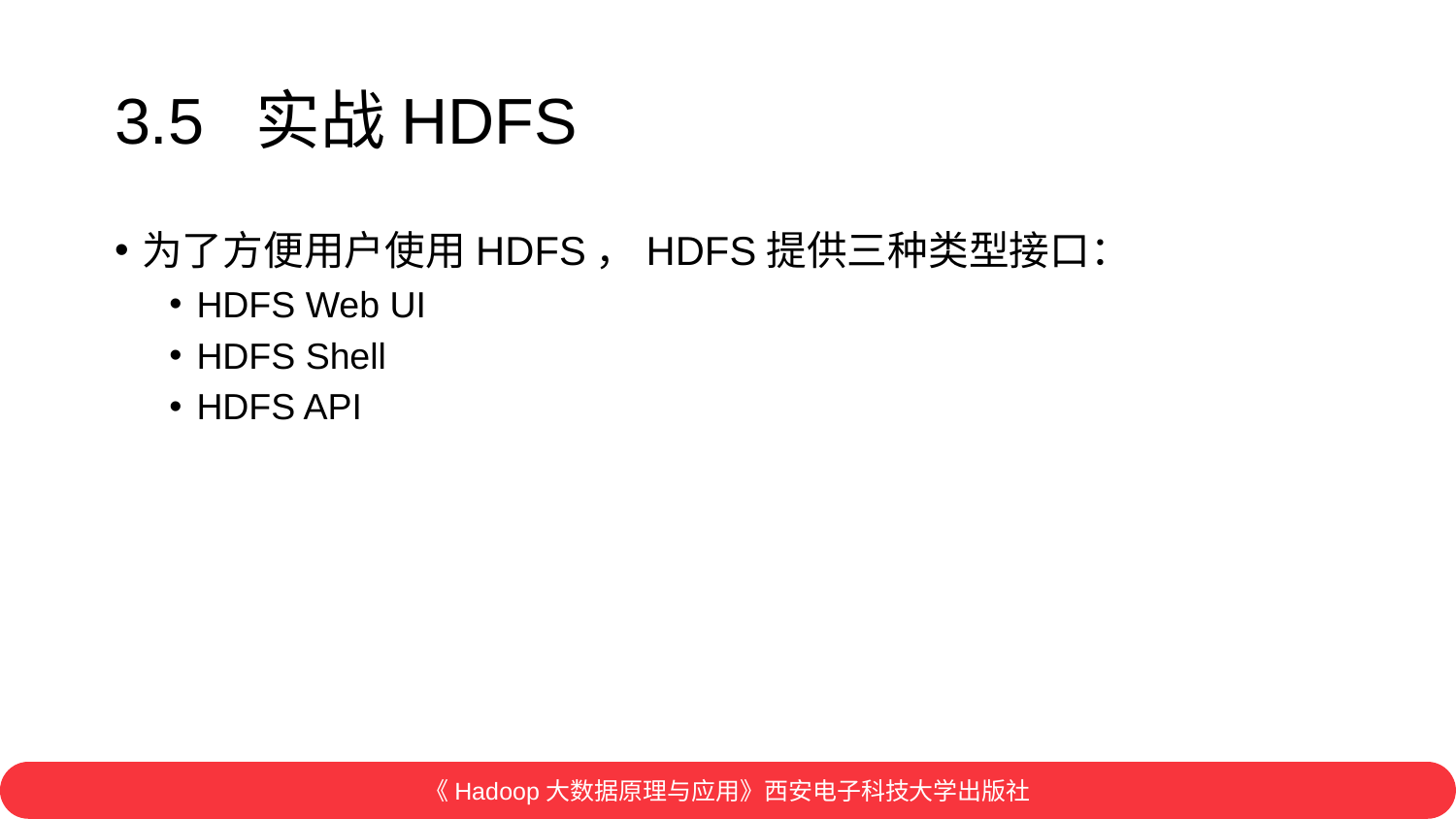

# 3.5  实战HDFS
为了方便用户使用HDFS，HDFS提供三种类型接口：
HDFS Web UI
HDFS Shell
HDFS API